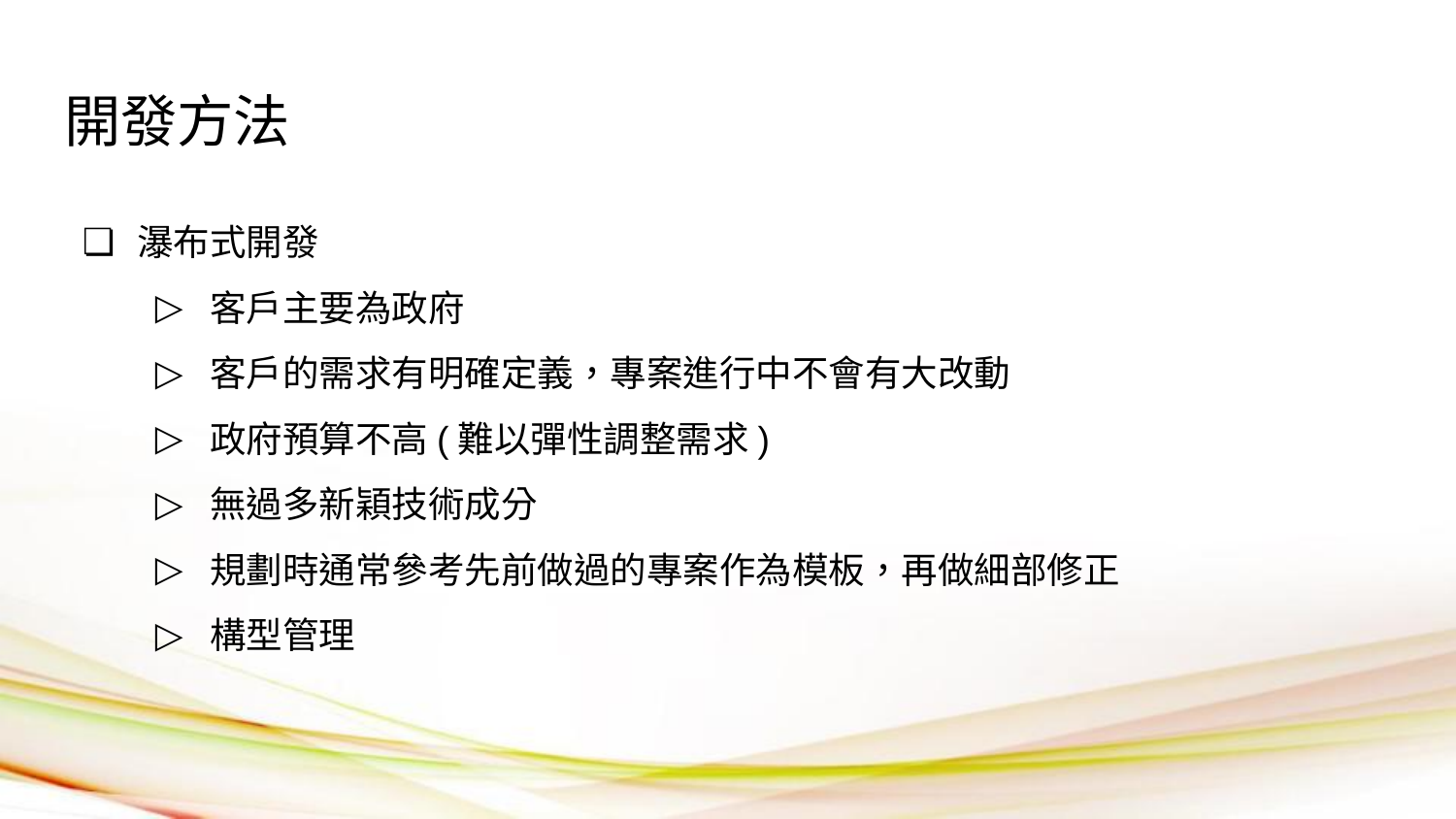

# 開發方法
瀑布式開發
客戶主要為政府
客戶的需求有明確定義，專案進行中不會有大改動
政府預算不高(難以彈性調整需求)
無過多新穎技術成分
規劃時通常參考先前做過的專案作為模板，再做細部修正
構型管理